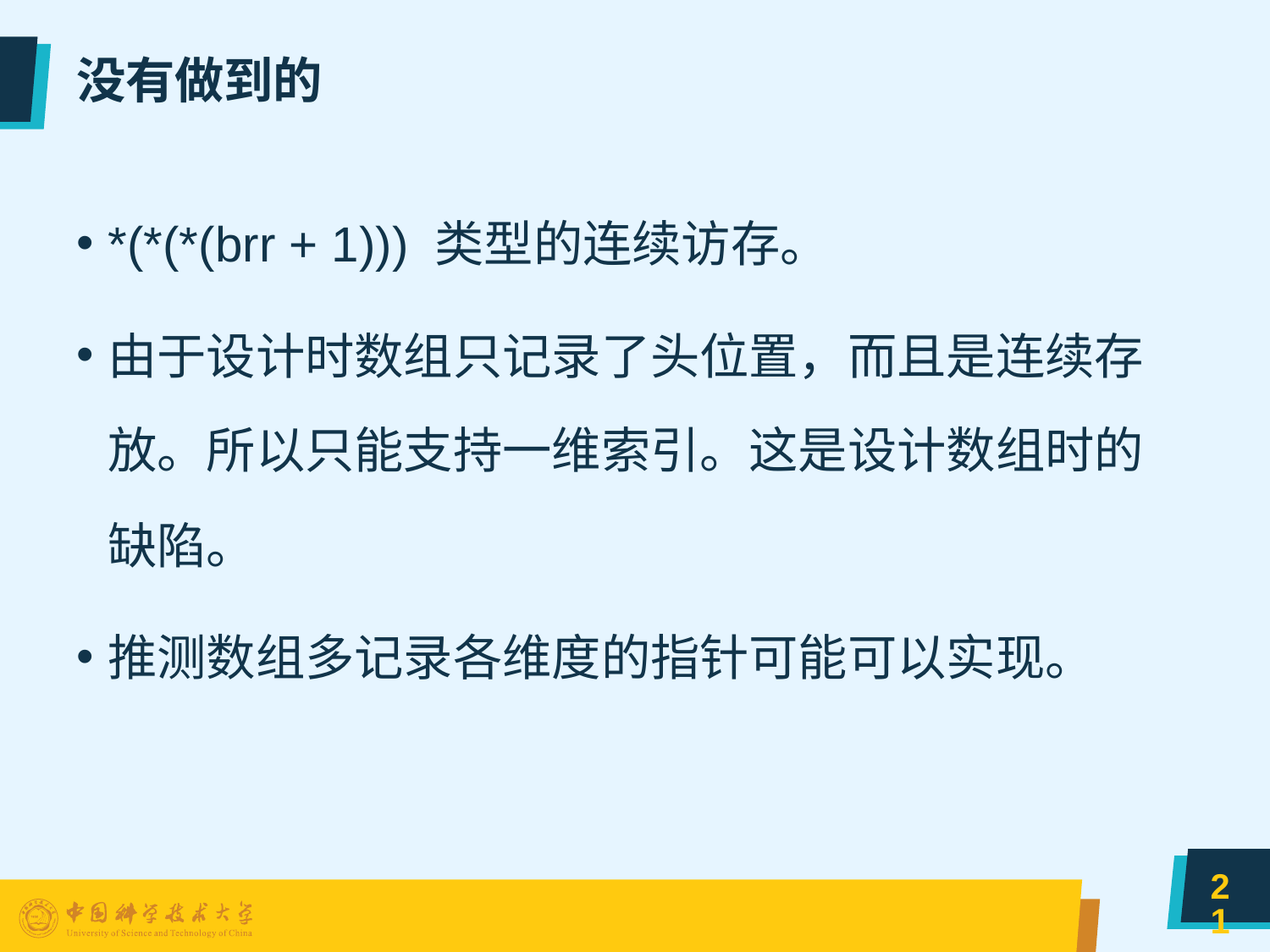

# 没有做到的
*(*(*(brr + 1))) 类型的连续访存。
由于设计时数组只记录了头位置，而且是连续存放。所以只能支持一维索引。这是设计数组时的缺陷。
推测数组多记录各维度的指针可能可以实现。

21